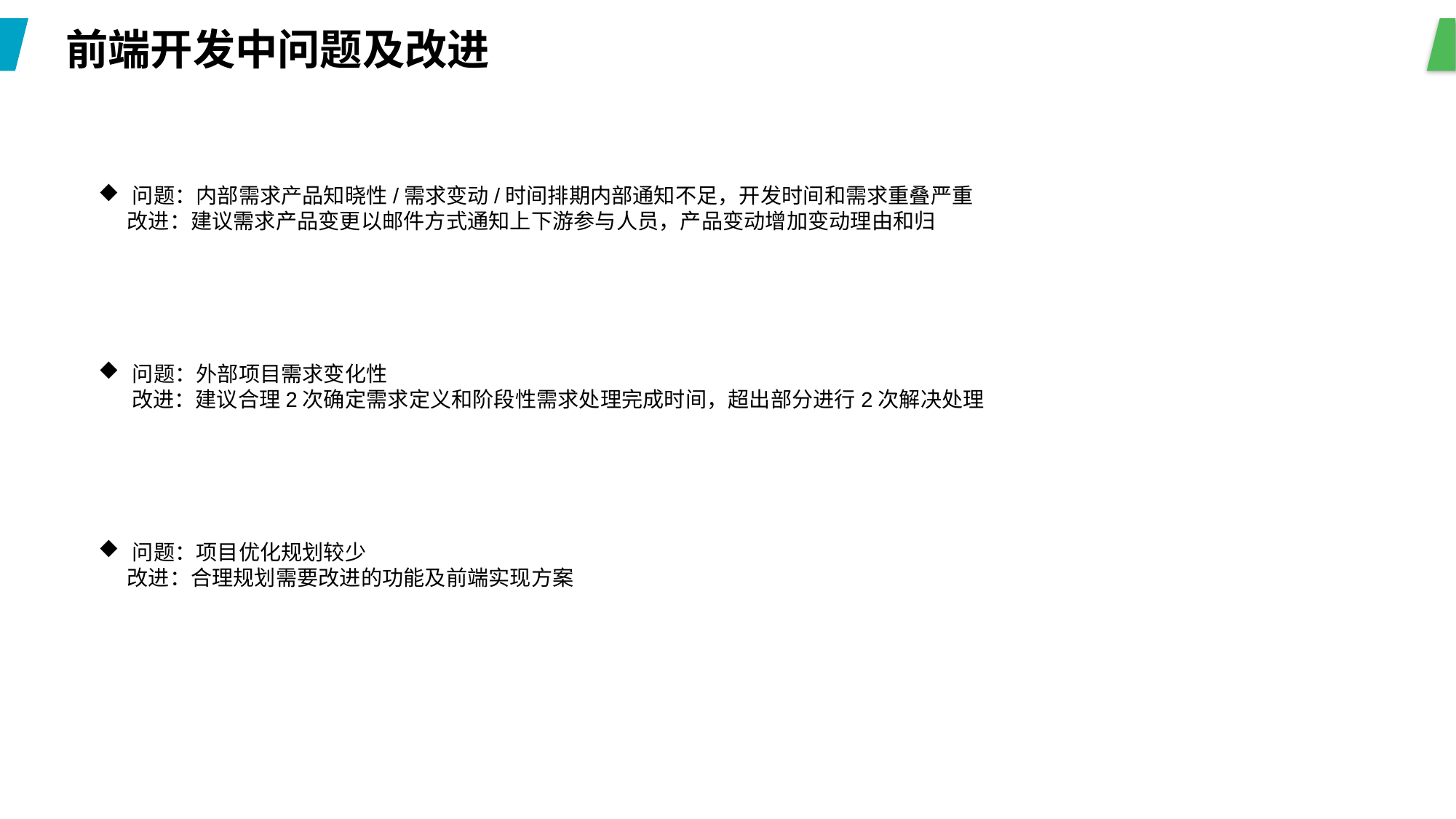

前端开发中问题及改进
问题：内部需求产品知晓性/需求变动/时间排期内部通知不足，开发时间和需求重叠严重
     改进：建议需求产品变更以邮件方式通知上下游参与人员，产品变动增加变动理由和归

问题：外部项目需求变化性
      改进：建议合理2次确定需求定义和阶段性需求处理完成时间，超出部分进行2次解决处理

问题：项目优化规划较少
     改进：合理规划需要改进的功能及前端实现方案